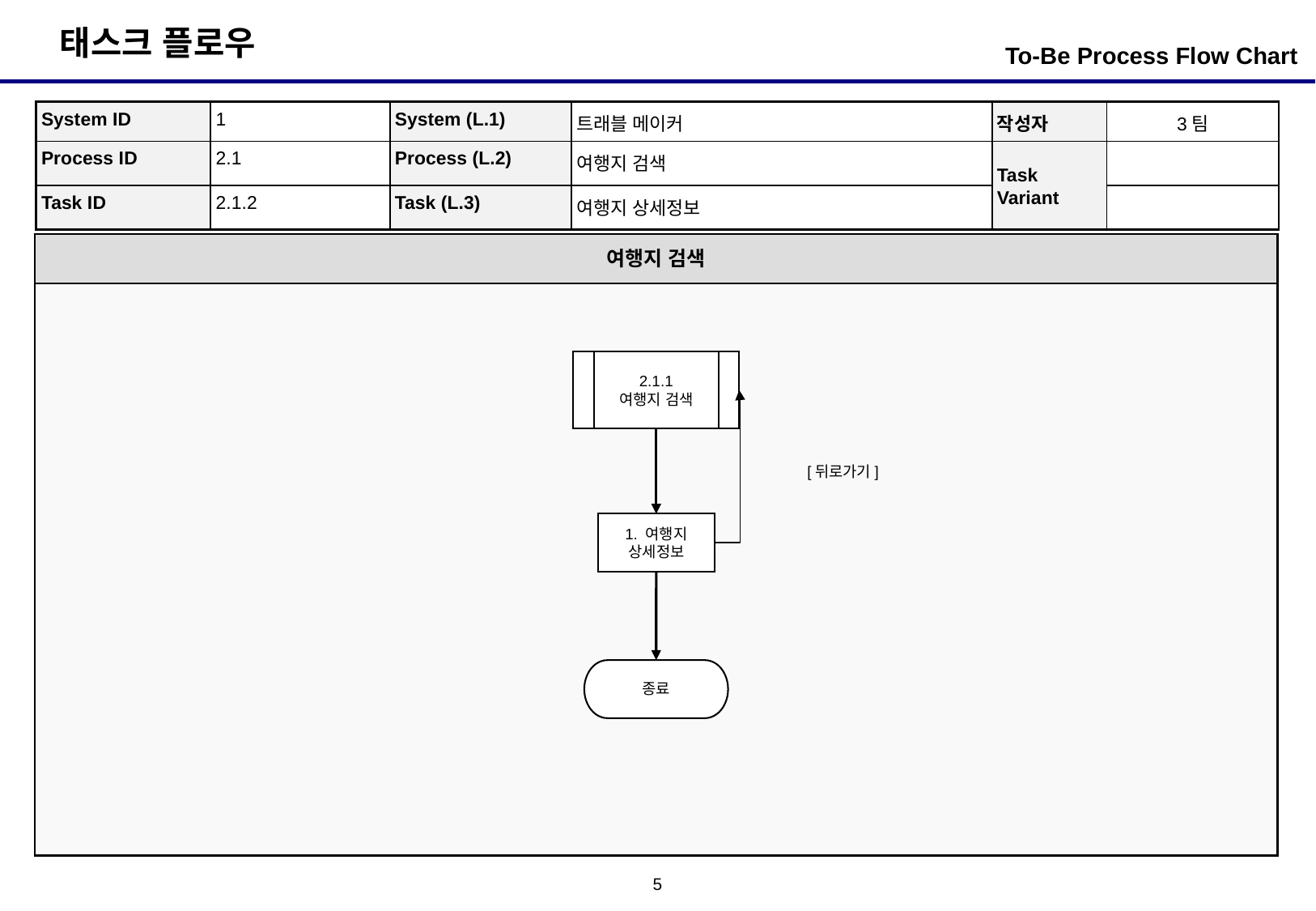

To-Be Process Flow Chart
| System ID | 1 | System (L.1) | 트래블 메이커 | 작성자 | 3팀 |
| --- | --- | --- | --- | --- | --- |
| Process ID | 2.1 | Process (L.2) | 여행지 검색 | Task Variant |  |
| Task ID | 2.1.2 | Task (L.3) | 여행지 상세정보 |  |  |
| 여행지 검색 |
| --- |
|  |
2.1.1
여행지 검색
[뒤로가기]
1. 여행지
상세정보
종료